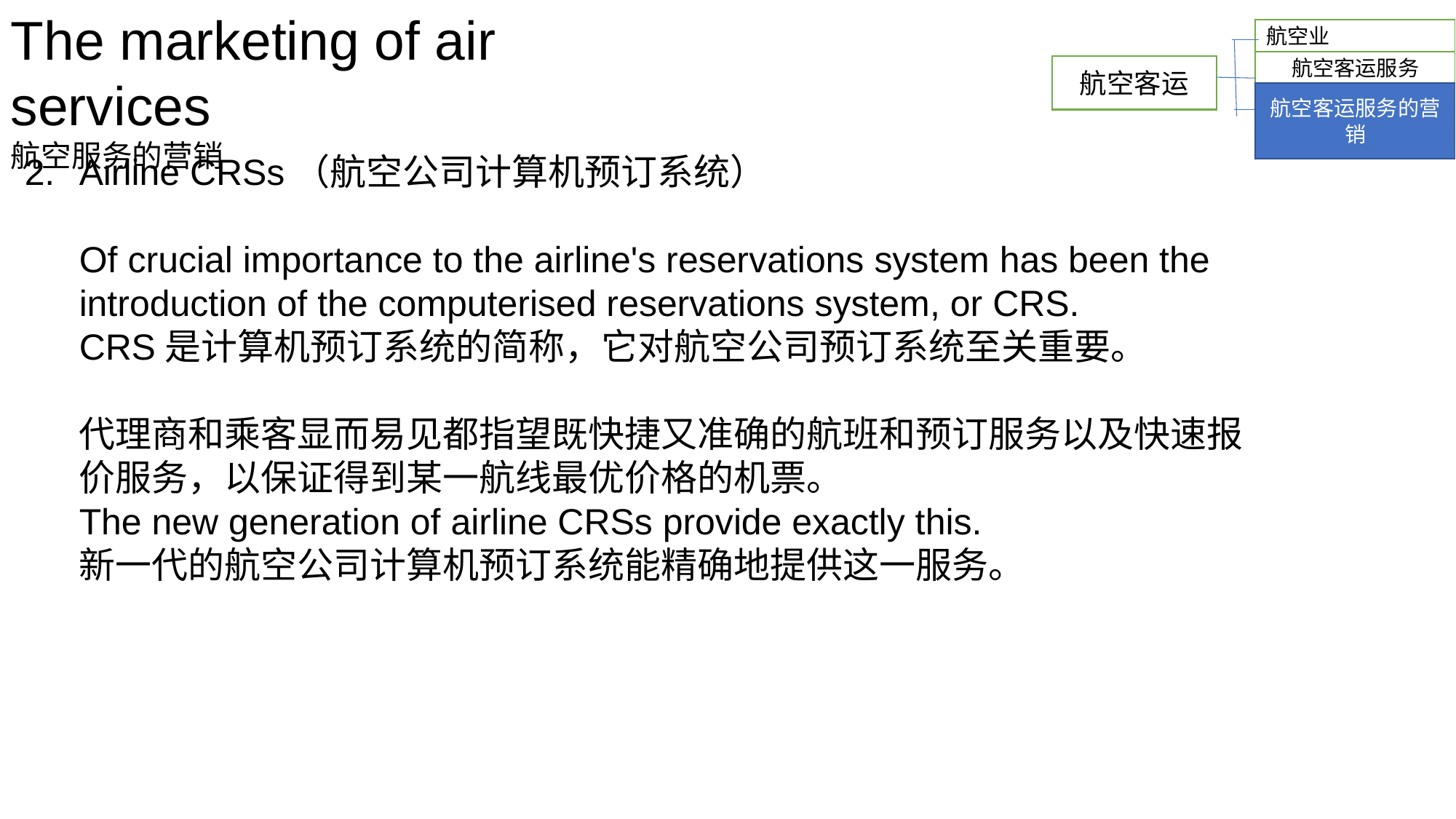

The marketing of air services
航空服务的营销
航空业
航空客运服务
航空客运
航空客运服务的营销
Airline CRSs（航空公司计算机预订系统）

Of crucial importance to the airline's reservations system has been the introduction of the computerised reservations system, or CRS.
CRS是计算机预订系统的简称，它对航空公司预订系统至关重要。

代理商和乘客显而易见都指望既快捷又准确的航班和预订服务以及快速报价服务，以保证得到某一航线最优价格的机票。
The new generation of airline CRSs provide exactly this.
新一代的航空公司计算机预订系统能精确地提供这一服务。